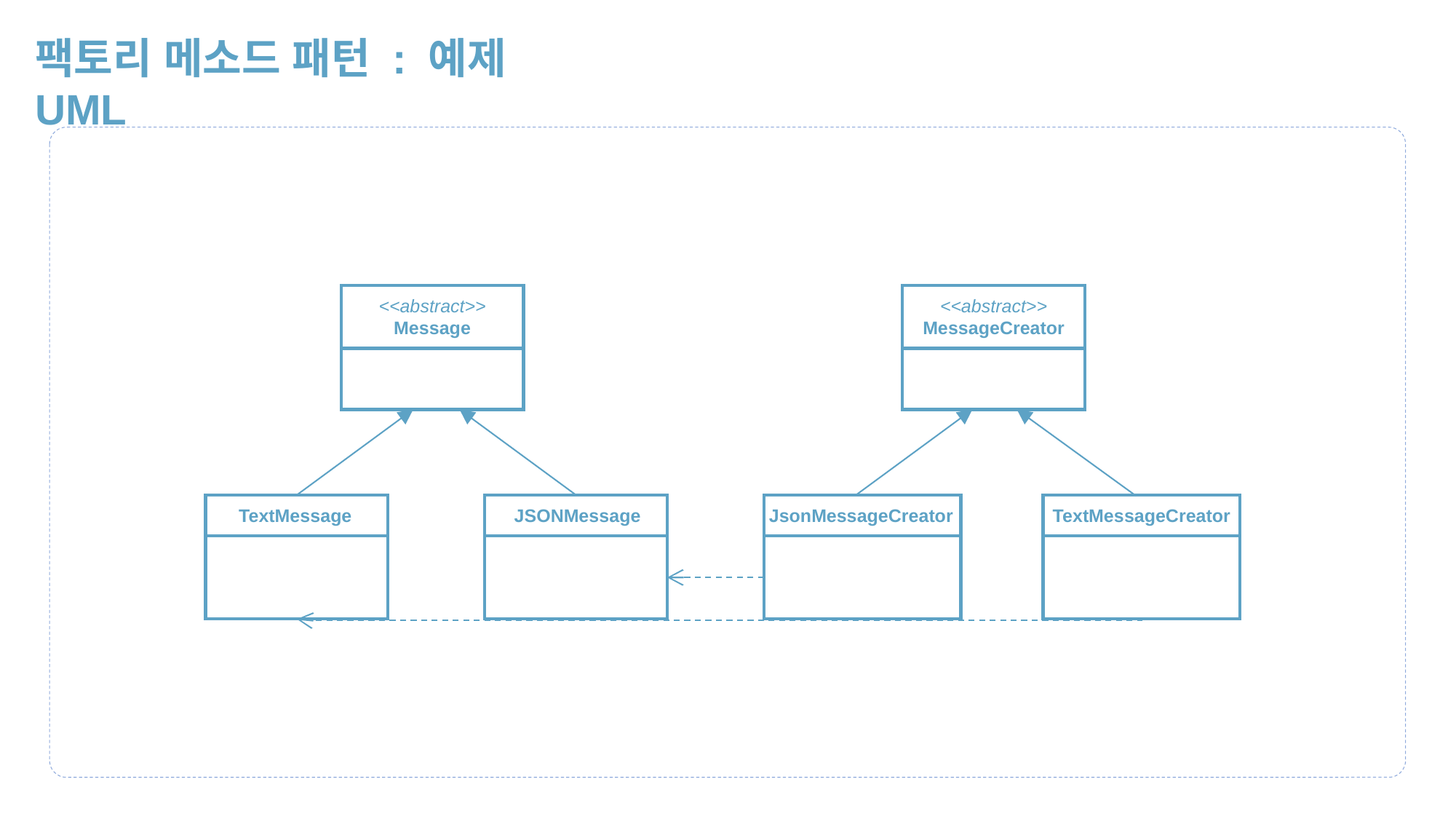

팩토리 메소드 패턴 : 예제 UML

<<abstract>>
Message

<<abstract>>
MessageCreator

TextMessage

JSONMessage

JsonMessageCreator

TextMessageCreator